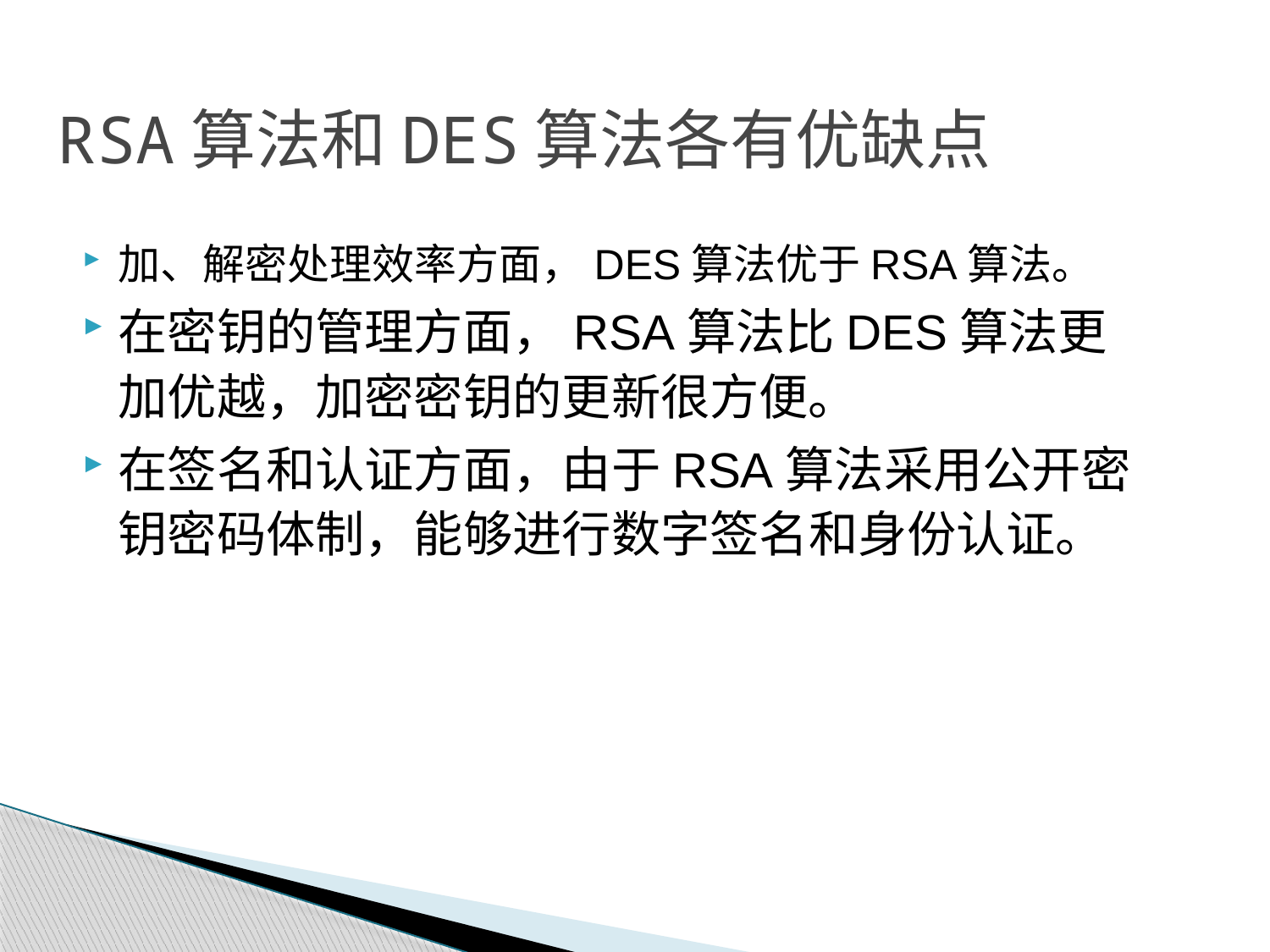

# RSA算法和DES算法各有优缺点
加、解密处理效率方面，DES算法优于RSA算法。
在密钥的管理方面，RSA算法比DES算法更加优越，加密密钥的更新很方便。
在签名和认证方面，由于RSA算法采用公开密钥密码体制，能够进行数字签名和身份认证。